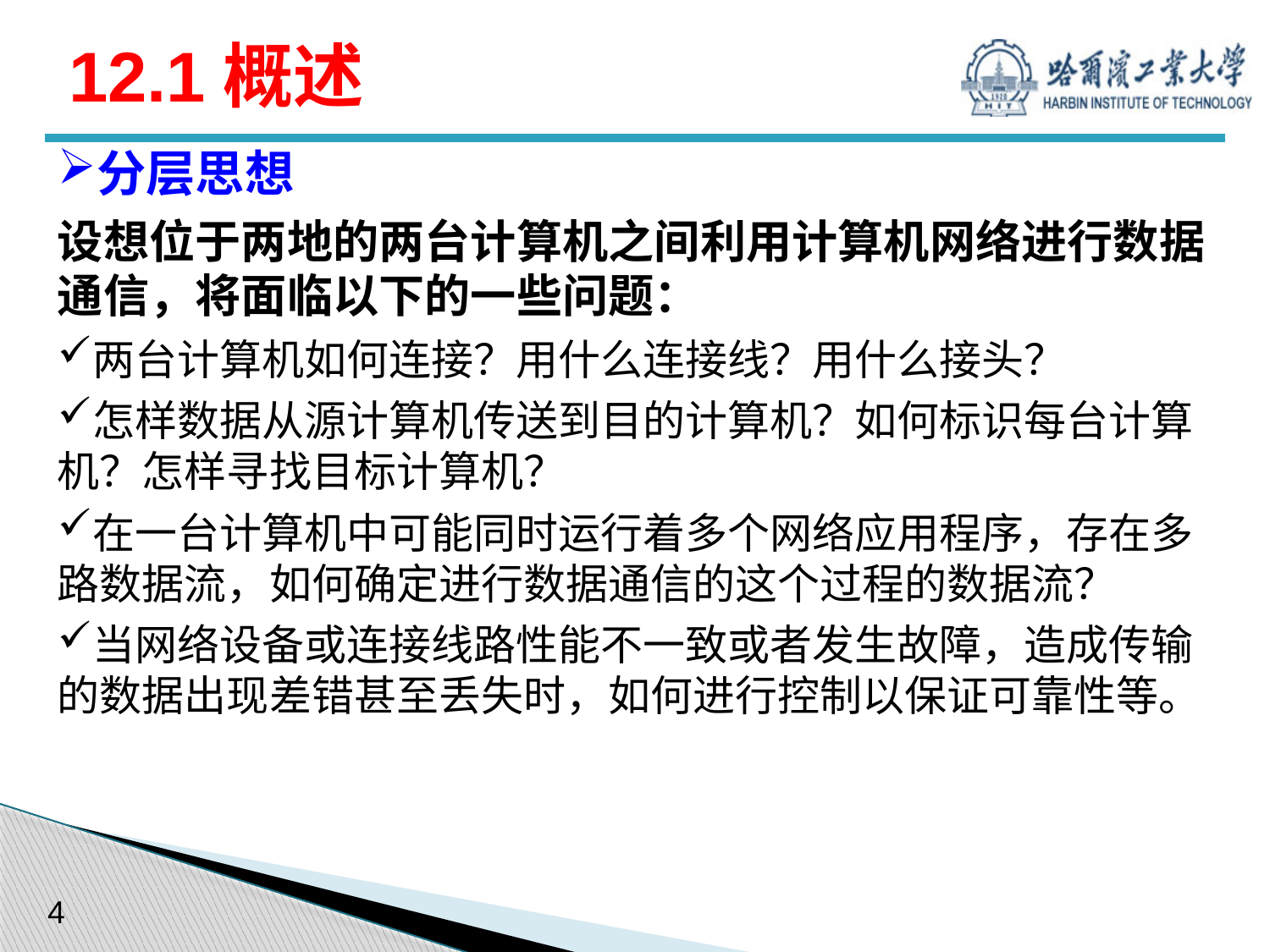

# 12.1概述
分层思想
设想位于两地的两台计算机之间利用计算机网络进行数据通信，将面临以下的一些问题：
两台计算机如何连接？用什么连接线？用什么接头？
怎样数据从源计算机传送到目的计算机？如何标识每台计算机？怎样寻找目标计算机？
在一台计算机中可能同时运行着多个网络应用程序，存在多路数据流，如何确定进行数据通信的这个过程的数据流？
当网络设备或连接线路性能不一致或者发生故障，造成传输的数据出现差错甚至丢失时，如何进行控制以保证可靠性等。